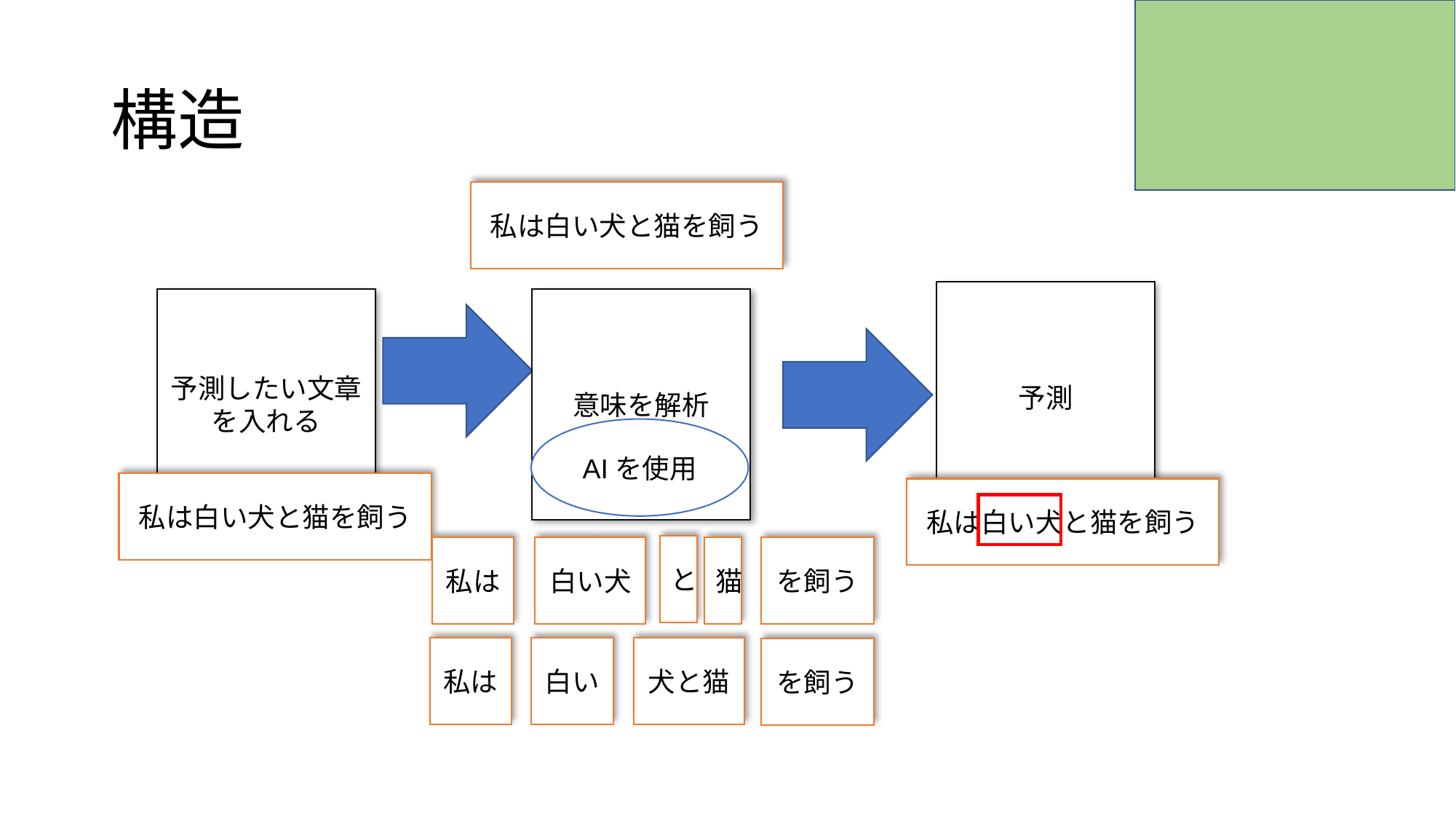

# 構造
私は白い犬と猫を飼う
予測
予測したい文章を入れる
意味を解析

AIを使用
私は白い犬と猫を飼う
私は白い犬と猫を飼う

と
猫
を飼う
私は
白い犬
私は
白い
犬と猫
を飼う